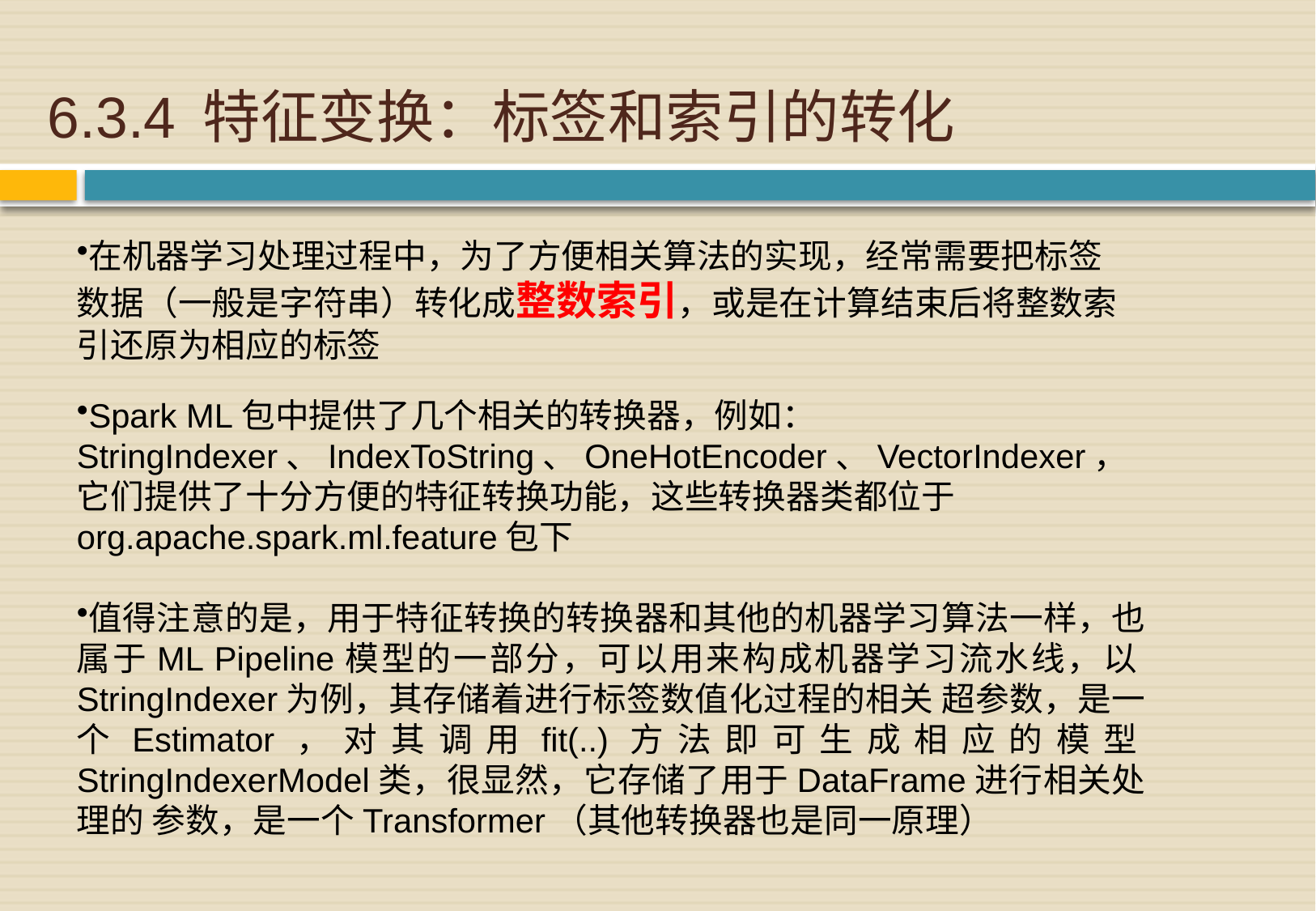

# 6.3.4 特征变换：标签和索引的转化
在机器学习处理过程中，为了方便相关算法的实现，经常需要把标签数据（一般是字符串）转化成整数索引，或是在计算结束后将整数索引还原为相应的标签
Spark ML包中提供了几个相关的转换器，例如：StringIndexer、IndexToString、OneHotEncoder、VectorIndexer，它们提供了十分方便的特征转换功能，这些转换器类都位于org.apache.spark.ml.feature包下

值得注意的是，用于特征转换的转换器和其他的机器学习算法一样，也属于ML Pipeline模型的一部分，可以用来构成机器学习流水线，以StringIndexer为例，其存储着进行标签数值化过程的相关 超参数，是一个Estimator，对其调用fit(..)方法即可生成相应的模型StringIndexerModel类，很显然，它存储了用于DataFrame进行相关处理的 参数，是一个Transformer（其他转换器也是同一原理）